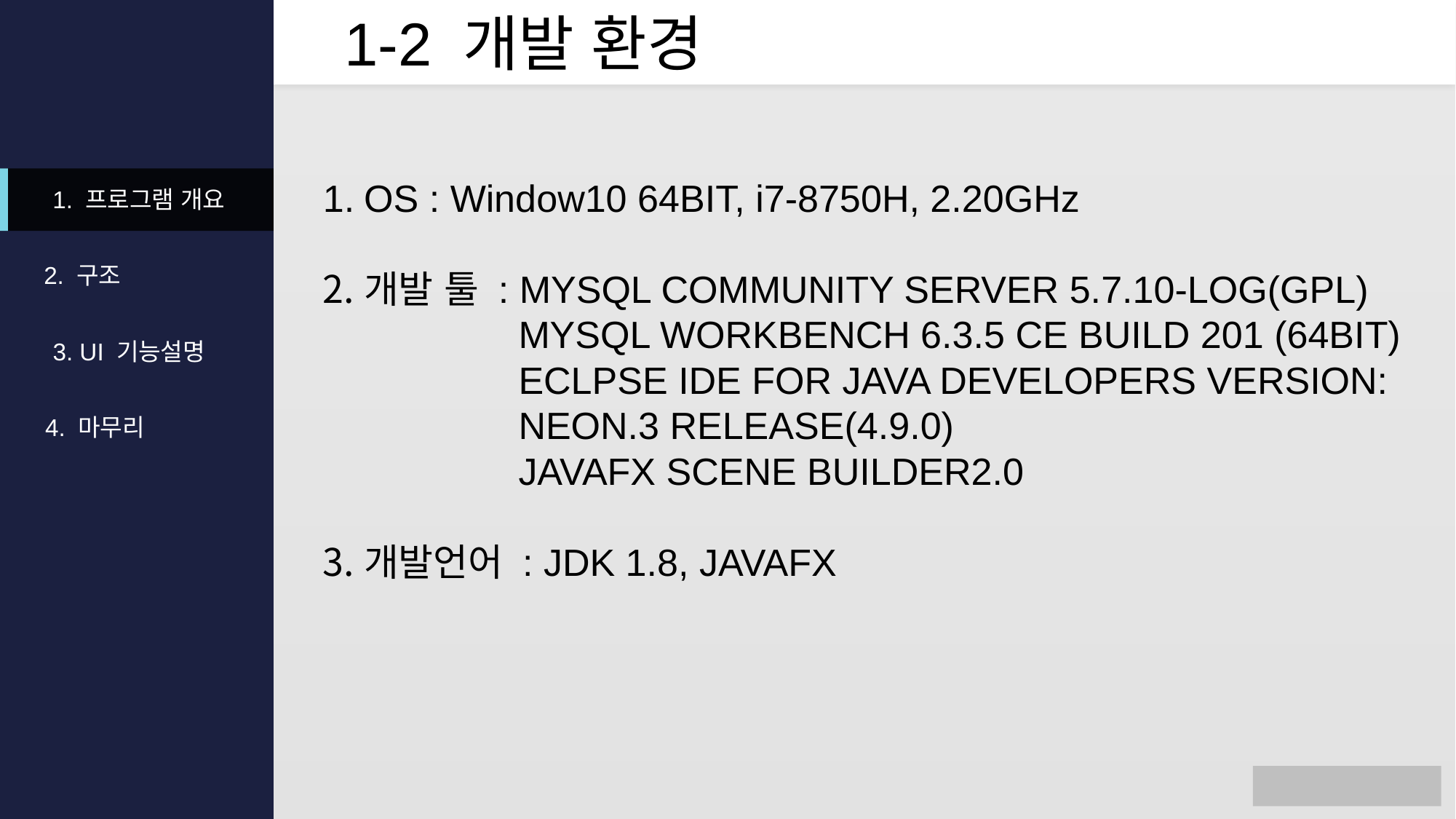

1-2 개발 환경
OS : Window10 64BIT, i7-8750H, 2.20GHz

개발 툴 : MYSQL COMMUNITY SERVER 5.7.10-LOG(GPL)
   MYSQL WORKBENCH 6.3.5 CE BUILD 201 (64BIT)
   ECLPSE IDE FOR JAVA DEVELOPERS VERSION:
   NEON.3 RELEASE(4.9.0)
   JAVAFX SCENE BUILDER2.0

개발언어 : JDK 1.8, JAVAFX